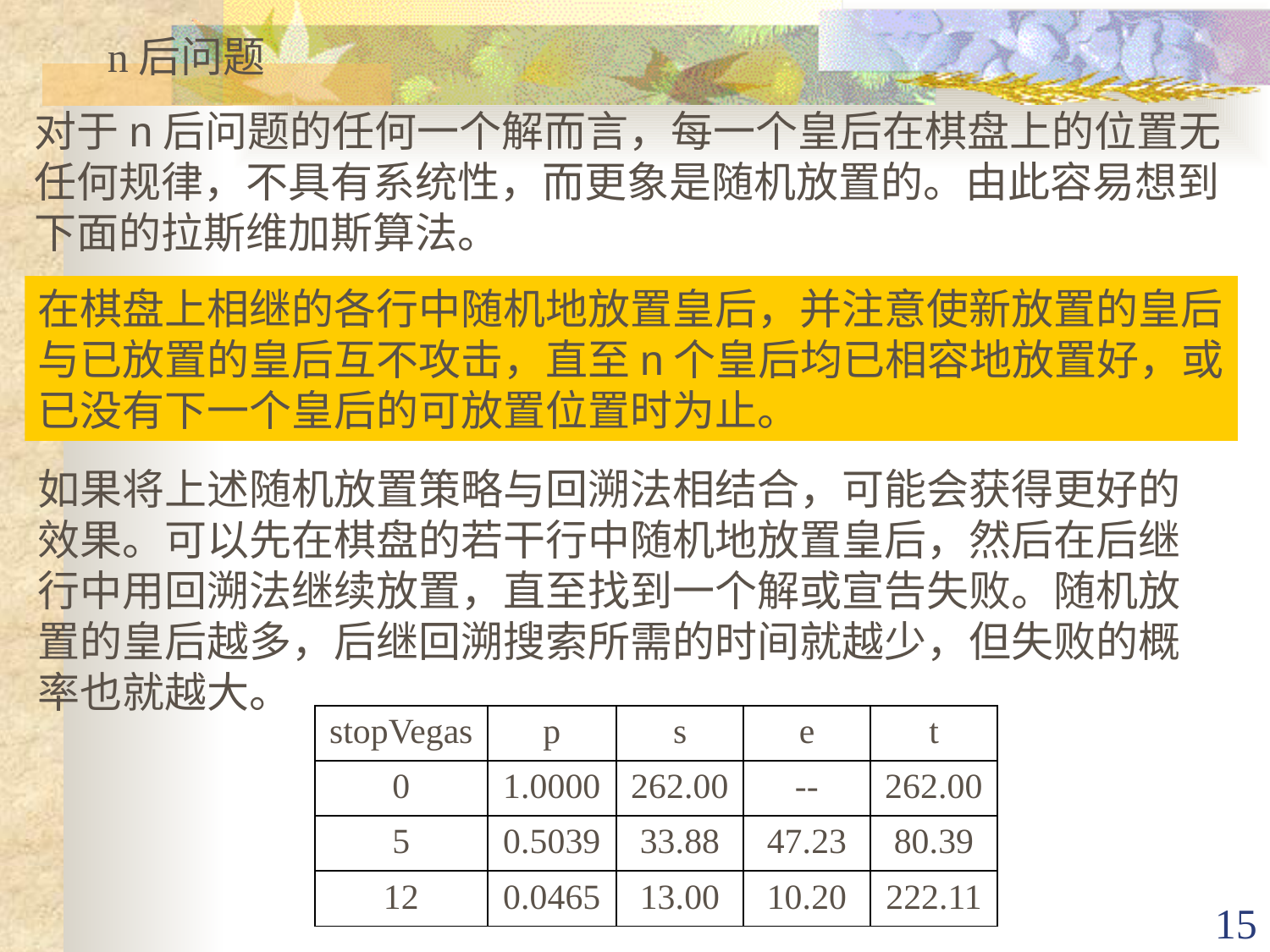

n后问题
对于n后问题的任何一个解而言，每一个皇后在棋盘上的位置无任何规律，不具有系统性，而更象是随机放置的。由此容易想到下面的拉斯维加斯算法。
在棋盘上相继的各行中随机地放置皇后，并注意使新放置的皇后与已放置的皇后互不攻击，直至n个皇后均已相容地放置好，或已没有下一个皇后的可放置位置时为止。
如果将上述随机放置策略与回溯法相结合，可能会获得更好的效果。可以先在棋盘的若干行中随机地放置皇后，然后在后继行中用回溯法继续放置，直至找到一个解或宣告失败。随机放置的皇后越多，后继回溯搜索所需的时间就越少，但失败的概率也就越大。
| stopVegas | p | s | e | t |
| --- | --- | --- | --- | --- |
| 0 | 1.0000 | 262.00 | -- | 262.00 |
| 5 | 0.5039 | 33.88 | 47.23 | 80.39 |
| 12 | 0.0465 | 13.00 | 10.20 | 222.11 |
15